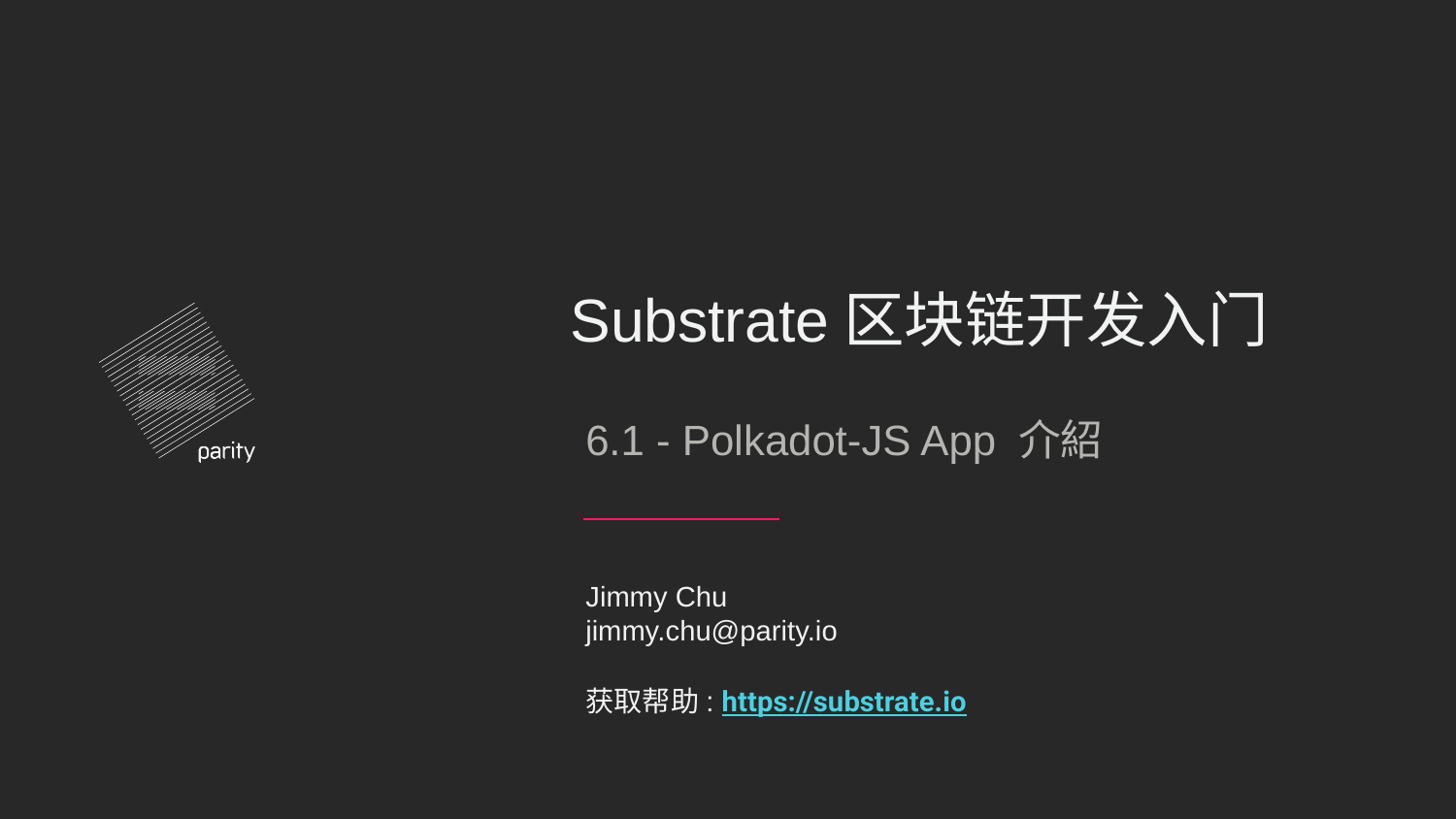

# Substrate区块链开发入门
6.1 - Polkadot-JS App 介紹
Jimmy Chu
jimmy.chu@parity.io
获取帮助: https://substrate.io